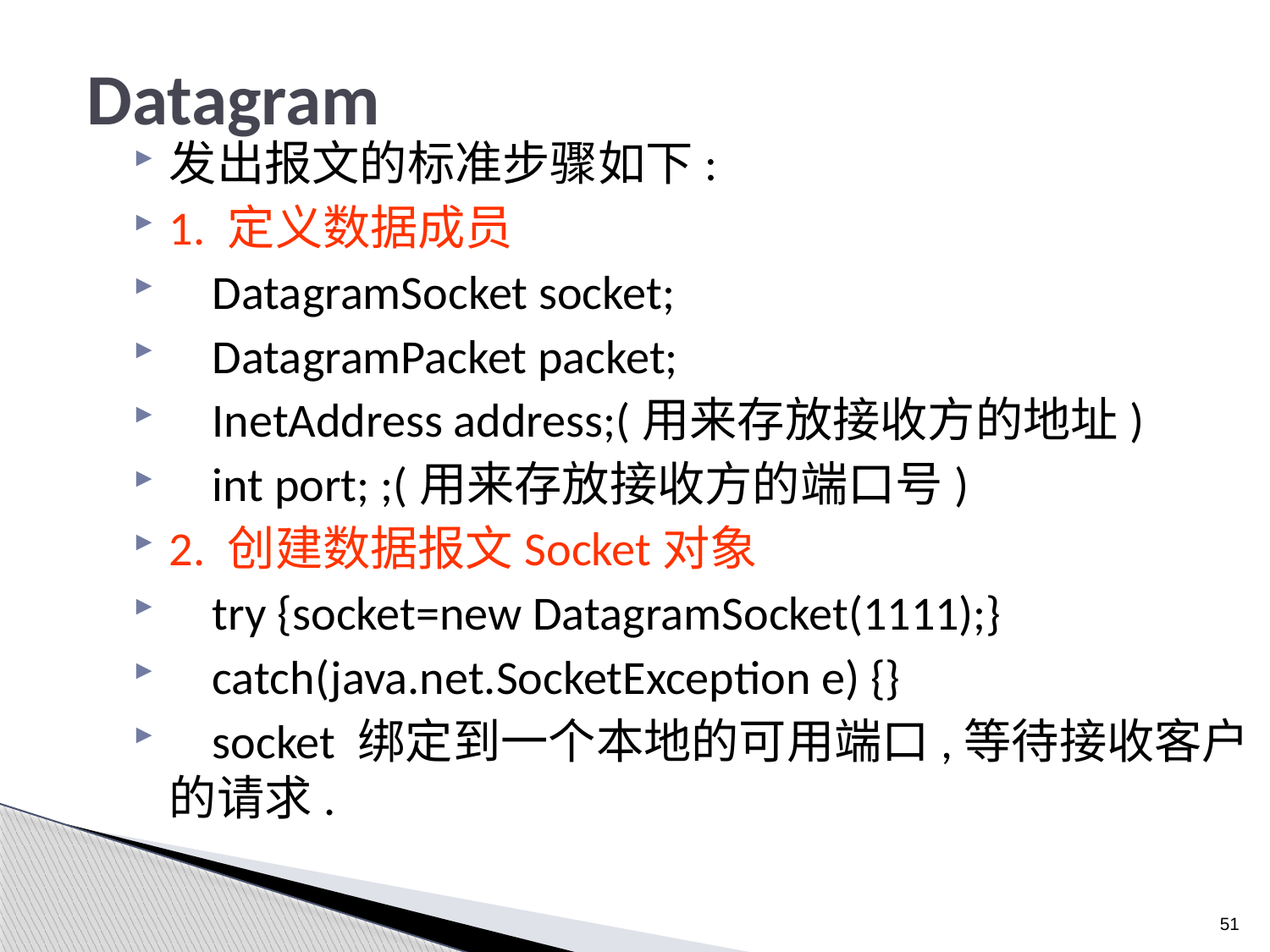

# Datagram
发出报文的标准步骤如下:
1. 定义数据成员
    DatagramSocket socket;
    DatagramPacket packet;
    InetAddress address;(用来存放接收方的地址)
    int port; ;(用来存放接收方的端口号)
2. 创建数据报文Socket对象
    try {socket=new DatagramSocket(1111);}
    catch(java.net.SocketException e) {}
    socket 绑定到一个本地的可用端口,等待接收客户的请求.
51